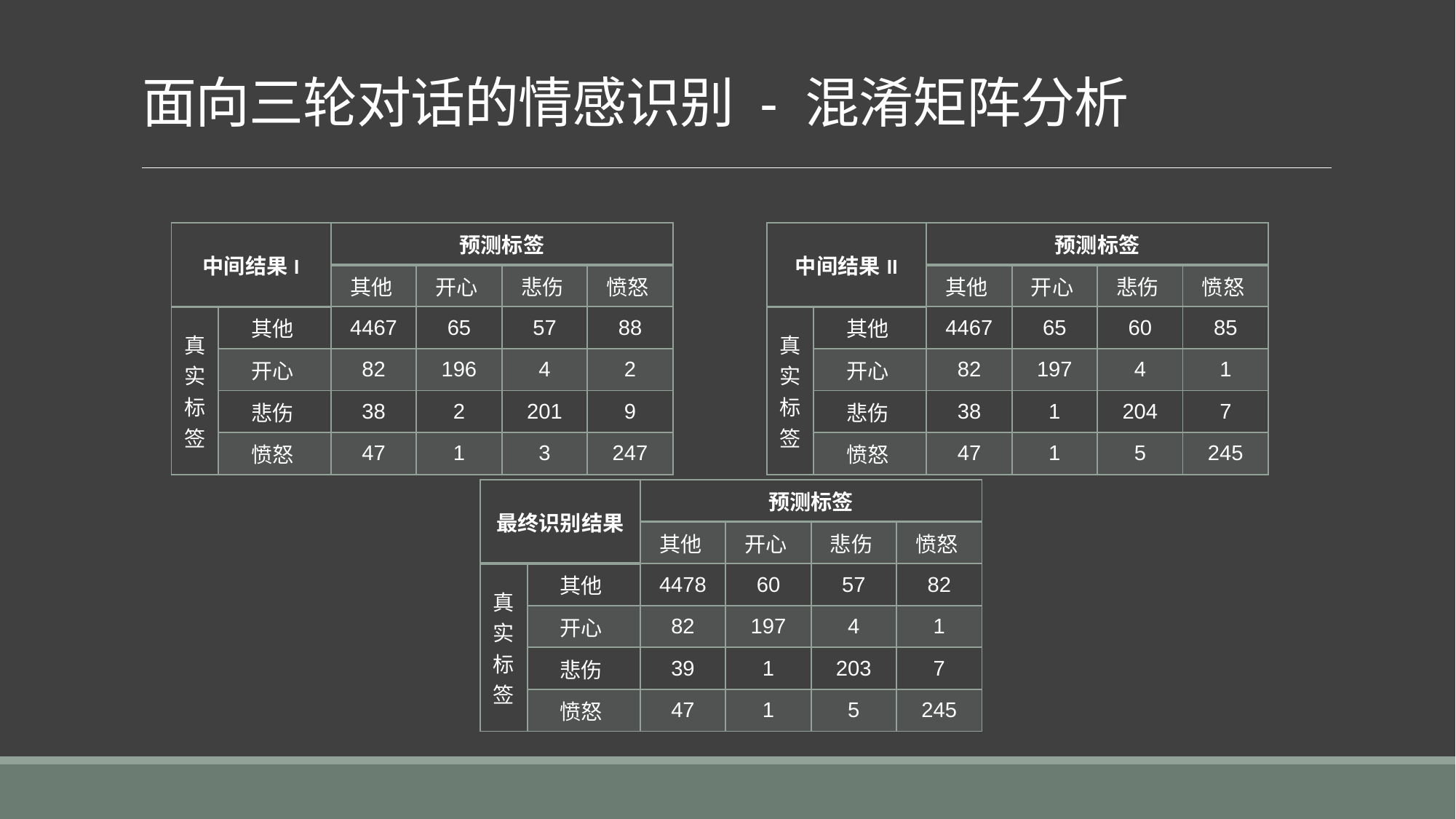

# 面向三轮对话的情感识别 - 混淆矩阵分析
| 中间结果I |  | 预测标签 |  |  |  |
| --- | --- | --- | --- | --- | --- |
|  |  | 其他 | 开心 | 悲伤 | 愤怒 |
| 真实标签 | 其他 | 4467 | 65 | 57 | 88 |
|  | 开心 | 82 | 196 | 4 | 2 |
|  | 悲伤 | 38 | 2 | 201 | 9 |
|  | 愤怒 | 47 | 1 | 3 | 247 |
| 中间结果II |  | 预测标签 |  |  |  |
| --- | --- | --- | --- | --- | --- |
|  |  | 其他 | 开心 | 悲伤 | 愤怒 |
| 真实标签 | 其他 | 4467 | 65 | 60 | 85 |
|  | 开心 | 82 | 197 | 4 | 1 |
|  | 悲伤 | 38 | 1 | 204 | 7 |
|  | 愤怒 | 47 | 1 | 5 | 245 |
| 最终识别结果 |  | 预测标签 |  |  |  |
| --- | --- | --- | --- | --- | --- |
|  |  | 其他 | 开心 | 悲伤 | 愤怒 |
| 真实标签 | 其他 | 4478 | 60 | 57 | 82 |
|  | 开心 | 82 | 197 | 4 | 1 |
|  | 悲伤 | 39 | 1 | 203 | 7 |
|  | 愤怒 | 47 | 1 | 5 | 245 |